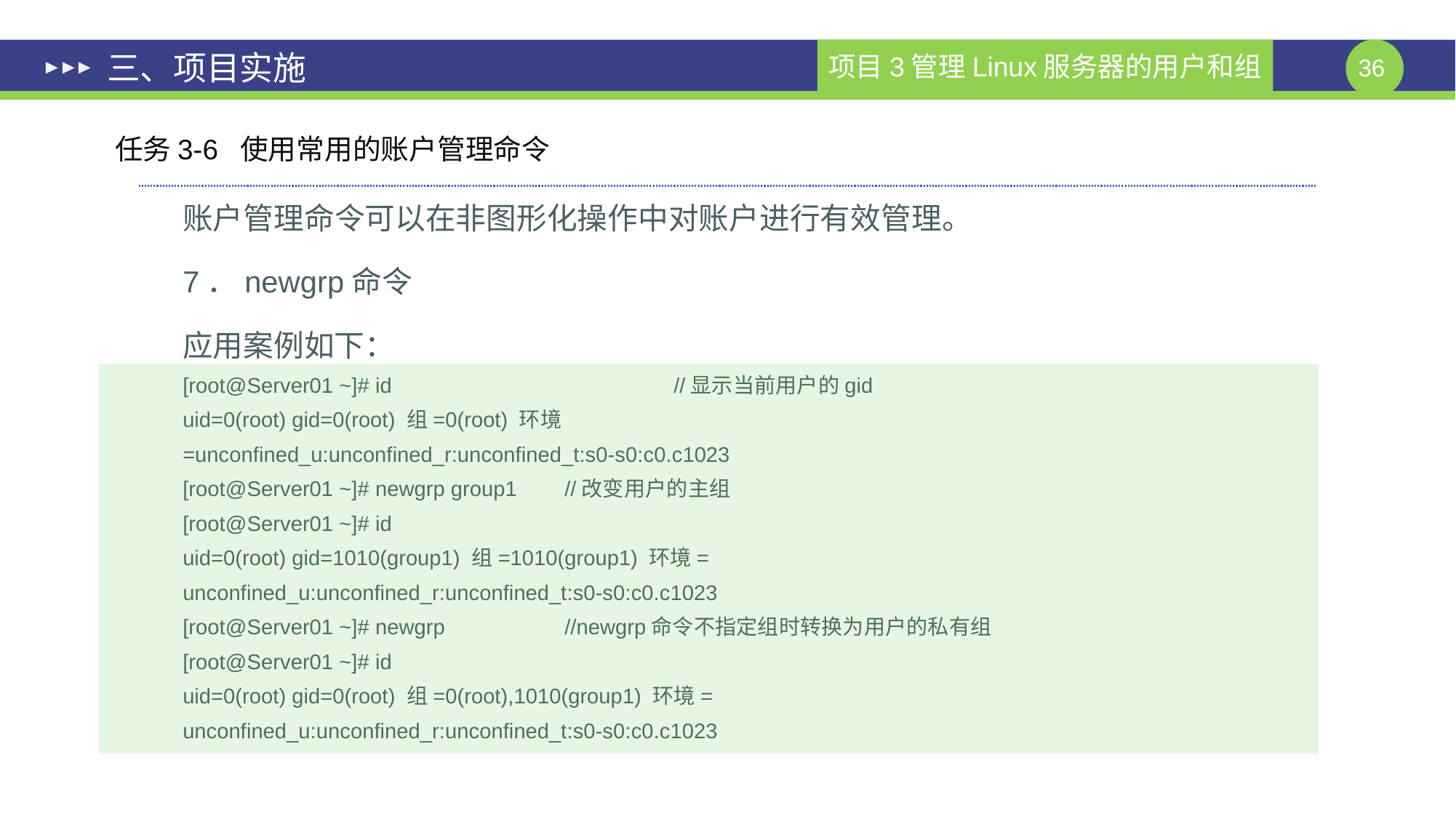

# 三、项目实施
任务3-6  使用常用的账户管理命令
账户管理命令可以在非图形化操作中对账户进行有效管理。
7．newgrp命令
应用案例如下：
[root@Server01 ~]# id               		//显示当前用户的gid
uid=0(root) gid=0(root) 组=0(root) 环境
=unconfined_u:unconfined_r:unconfined_t:s0-s0:c0.c1023
[root@Server01 ~]# newgrp group1      	//改变用户的主组
[root@Server01 ~]# id
uid=0(root) gid=1010(group1) 组=1010(group1) 环境=
unconfined_u:unconfined_r:unconfined_t:s0-s0:c0.c1023
[root@Server01 ~]# newgrp            	//newgrp命令不指定组时转换为用户的私有组
[root@Server01 ~]# id
uid=0(root) gid=0(root) 组=0(root),1010(group1) 环境=
unconfined_u:unconfined_r:unconfined_t:s0-s0:c0.c1023